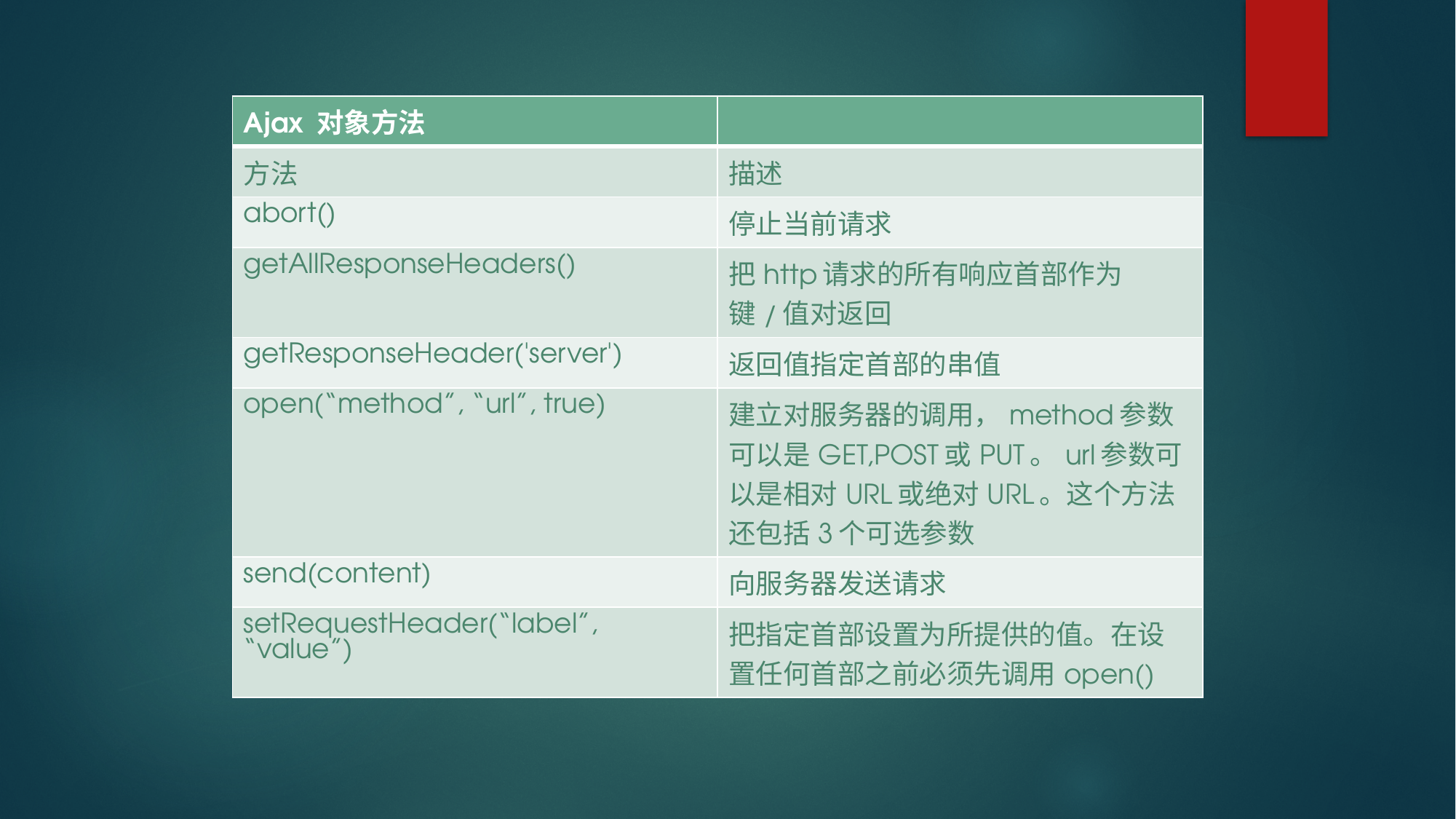

| Ajax 对象方法 |  |
| --- | --- |
| 方法 | 描述 |
| abort() | 停止当前请求 |
| getAllResponseHeaders() | 把http请求的所有响应首部作为键/值对返回 |
| getResponseHeader('server') | 返回值指定首部的串值 |
| open(“method”, “url”, true) | 建立对服务器的调用，method参数可以是GET,POST或PUT。url参数可以是相对URL或绝对URL。这个方法还包括3个可选参数 |
| send(content) | 向服务器发送请求 |
| setRequestHeader(“label”, “value”) | 把指定首部设置为所提供的值。在设置任何首部之前必须先调用open() |